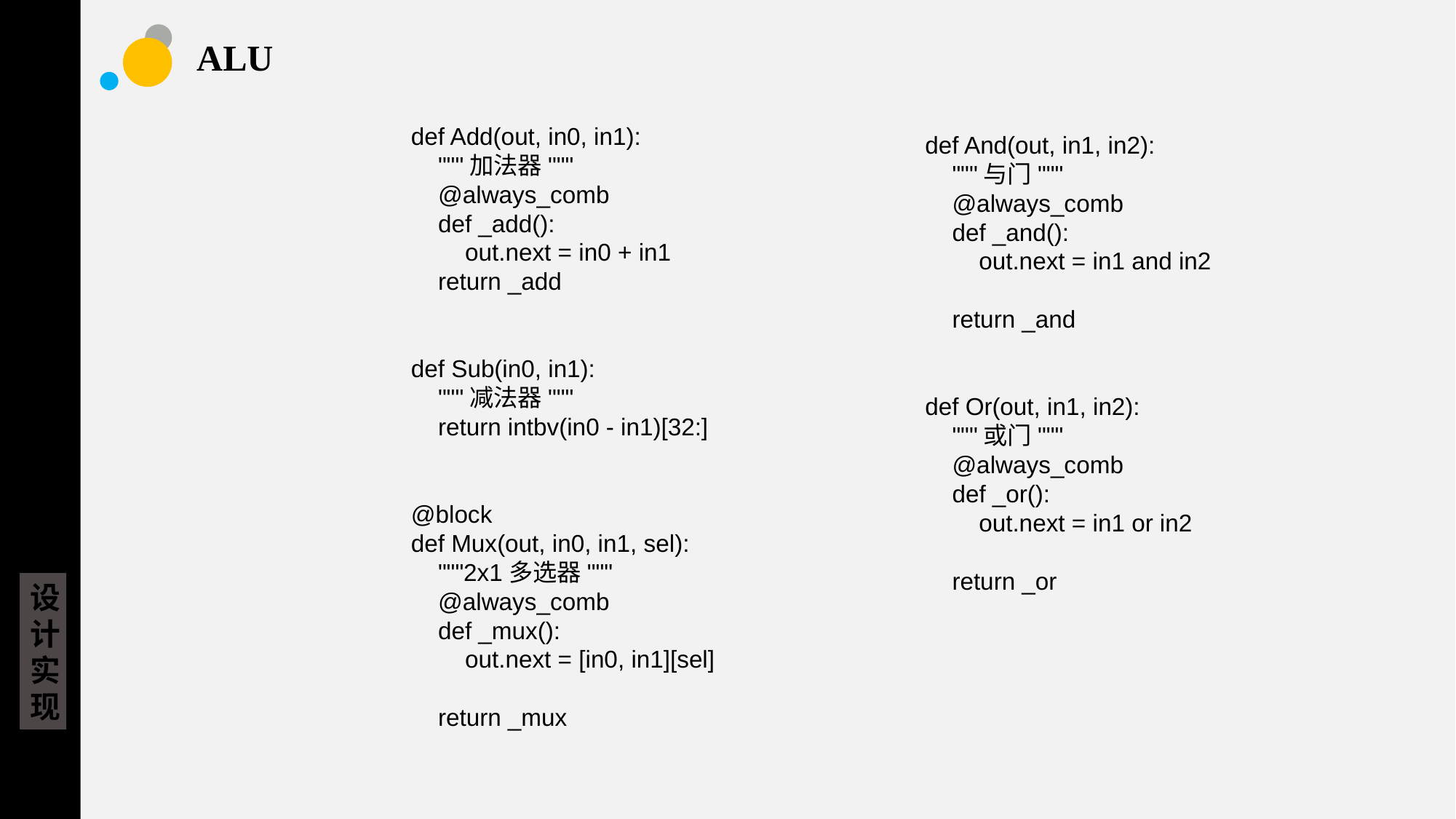

# ALU
问题提出

def And(out, in1, in2):
    """与门"""
    @always_comb
    def _and():
        out.next = in1 and in2

    return _and

def Or(out, in1, in2):
    """或门"""
    @always_comb
    def _or():
        out.next = in1 or in2

    return _or
def Add(out, in0, in1):
    """加法器"""
    @always_comb
    def _add():
        out.next = in0 + in1
    return _add

def Sub(in0, in1):
    """减法器"""
    return intbv(in0 - in1)[32:]

@block
def Mux(out, in0, in1, sel):
    """2x1多选器"""
    @always_comb
    def _mux():
        out.next = [in0, in1][sel]

    return _mux

文献综述
设计实现